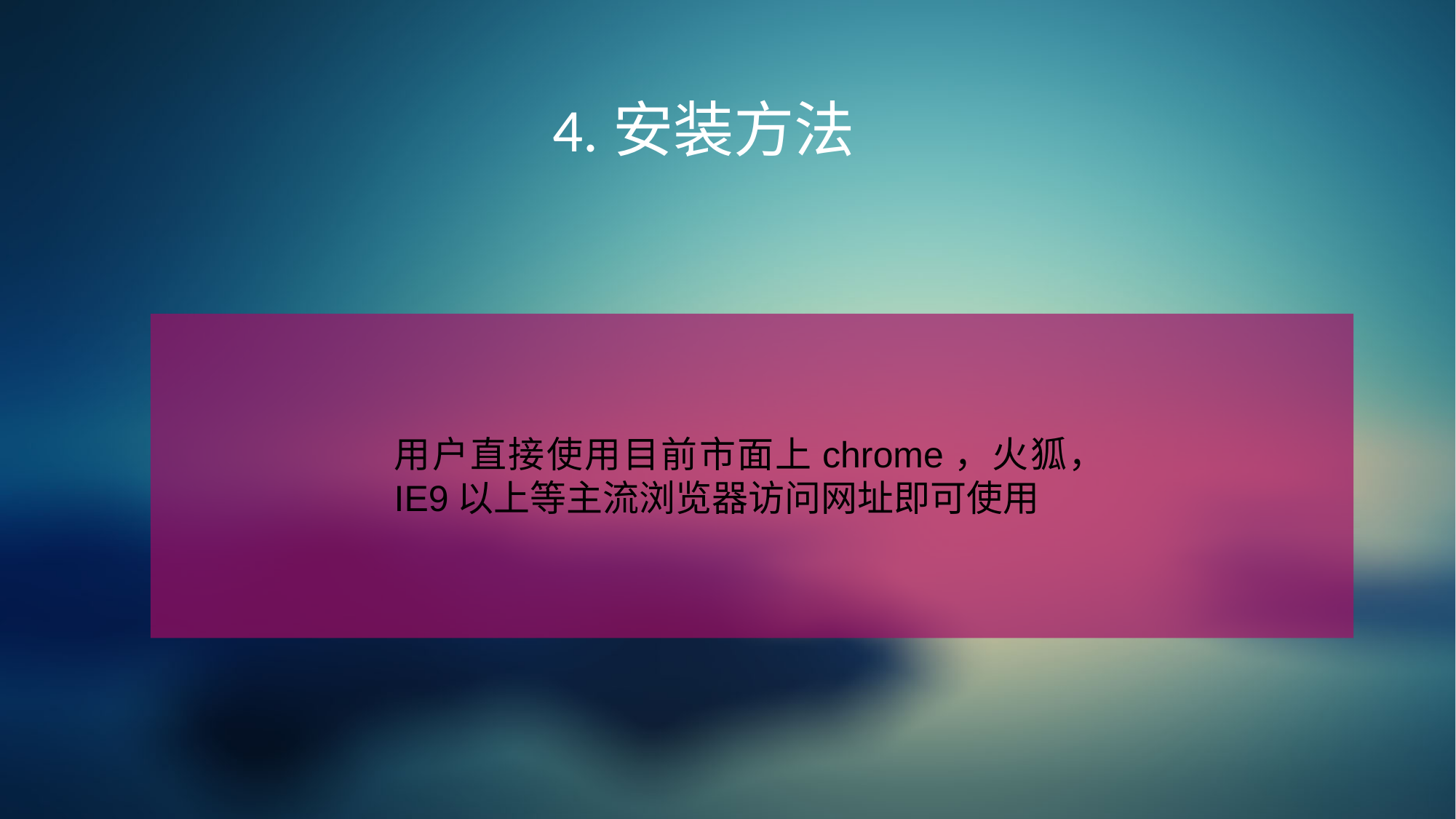

4.安装方法

用户直接使用目前市面上chrome，火狐，IE9以上等主流浏览器访问网址即可使用